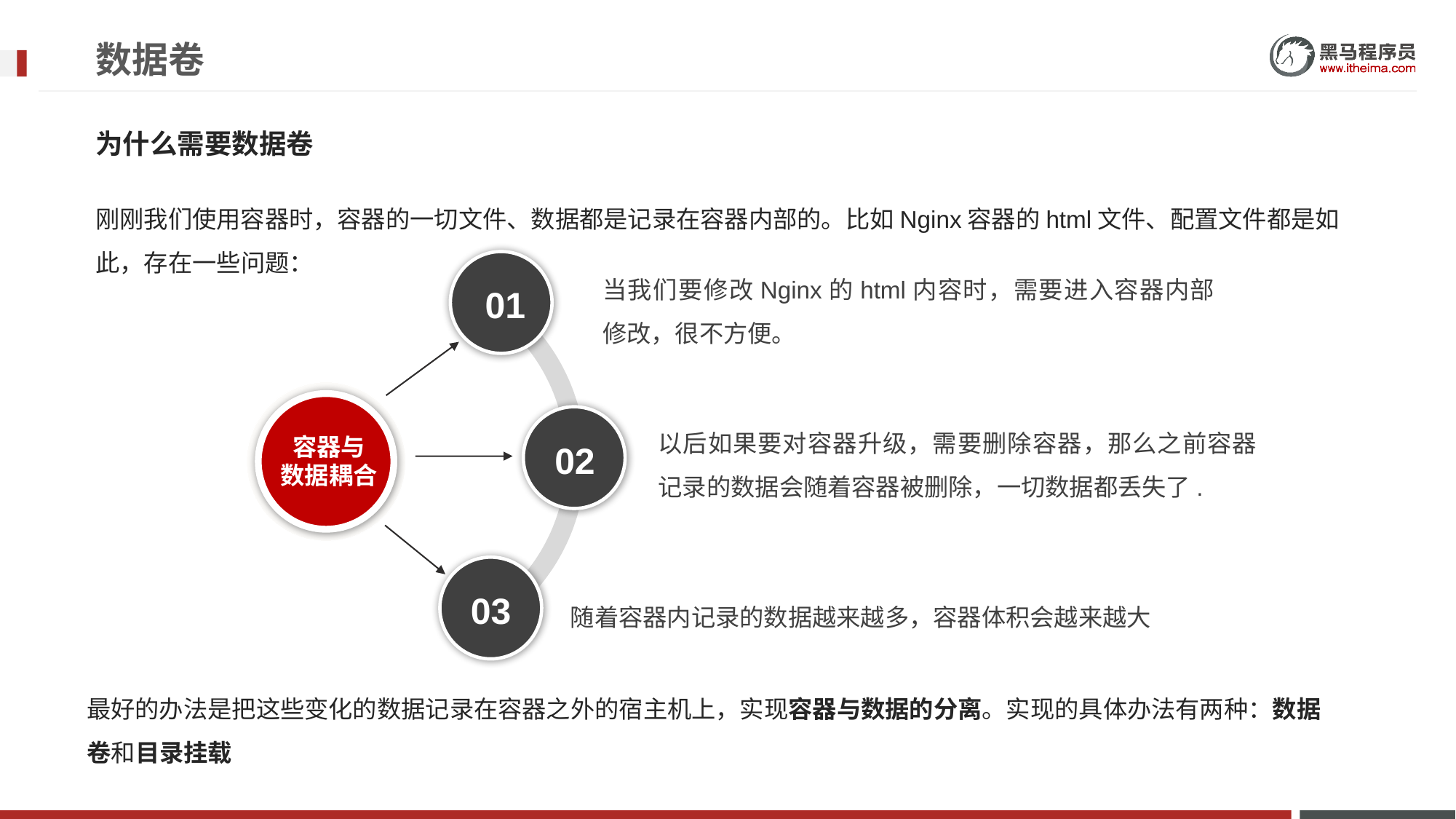

# 数据卷
为什么需要数据卷
刚刚我们使用容器时，容器的一切文件、数据都是记录在容器内部的。比如Nginx容器的html文件、配置文件都是如此，存在一些问题：

01
当我们要修改Nginx的html内容时，需要进入容器内部修改，很不方便。

容器与
数据耦合

02
以后如果要对容器升级，需要删除容器，那么之前容器记录的数据会随着容器被删除，一切数据都丢失了.

03
随着容器内记录的数据越来越多，容器体积会越来越大
最好的办法是把这些变化的数据记录在容器之外的宿主机上，实现容器与数据的分离。实现的具体办法有两种：数据卷和目录挂载